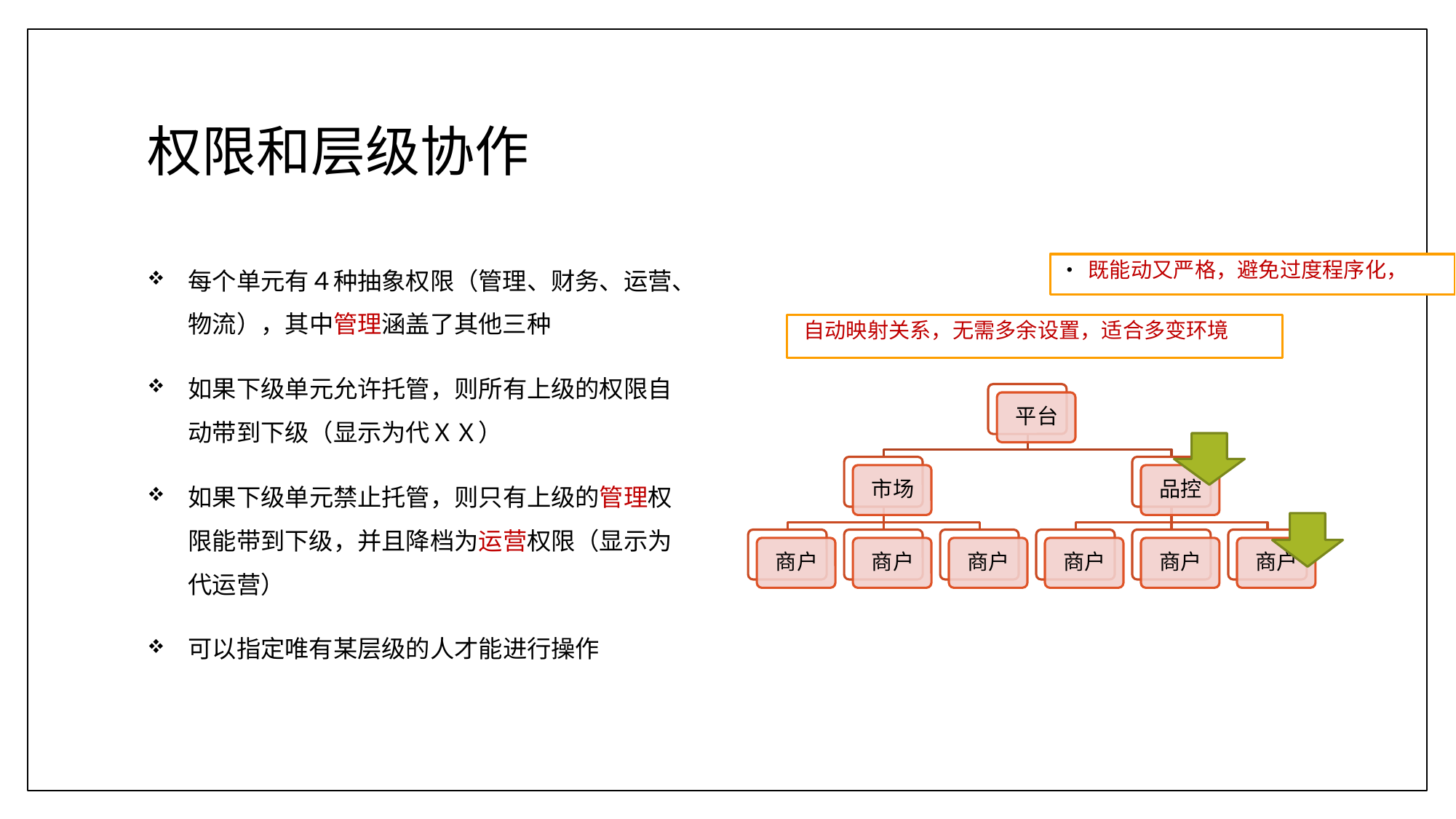

# 权限和层级协作
每个单元有４种抽象权限（管理、财务、运营、物流），其中管理涵盖了其他三种
如果下级单元允许托管，则所有上级的权限自动带到下级（显示为代ＸＸ）
如果下级单元禁止托管，则只有上级的管理权限能带到下级，并且降档为运营权限（显示为代运营）
可以指定唯有某层级的人才能进行操作
平台
市场
商户
商户
商户
品控
商户
商户
商户
既能动又严格，避免过度程序化，
自动映射关系，无需多余设置，适合多变环境